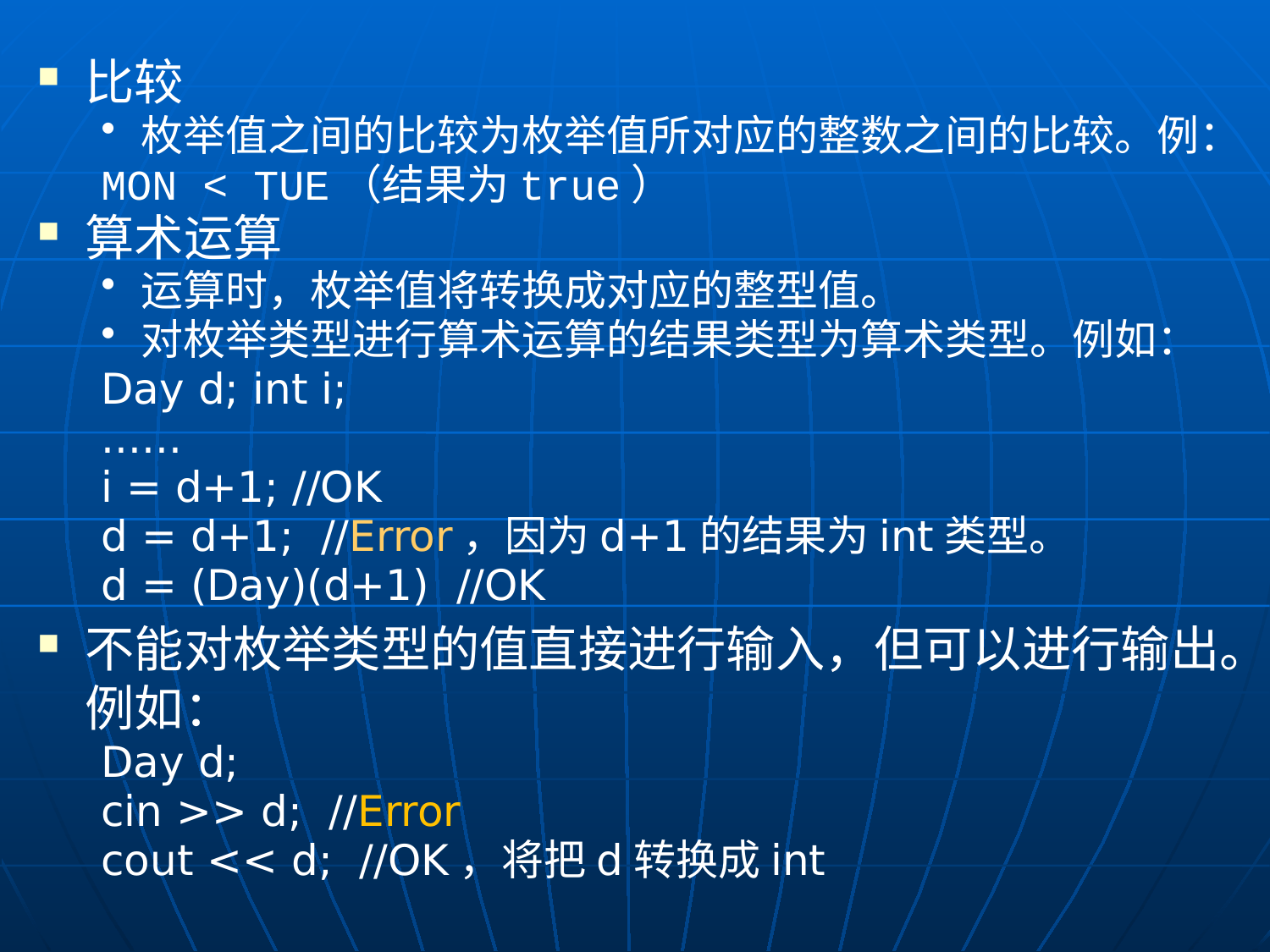

比较
枚举值之间的比较为枚举值所对应的整数之间的比较。例：
MON < TUE（结果为true）
算术运算
运算时，枚举值将转换成对应的整型值。
对枚举类型进行算术运算的结果类型为算术类型。例如：
Day d; int i;
......
i = d+1; //OK
d = d+1;  //Error，因为d+1的结果为int类型。
d = (Day)(d+1)  //OK
不能对枚举类型的值直接进行输入，但可以进行输出。例如：
Day d;
cin >> d;  //Error
cout << d;  //OK，将把d转换成int